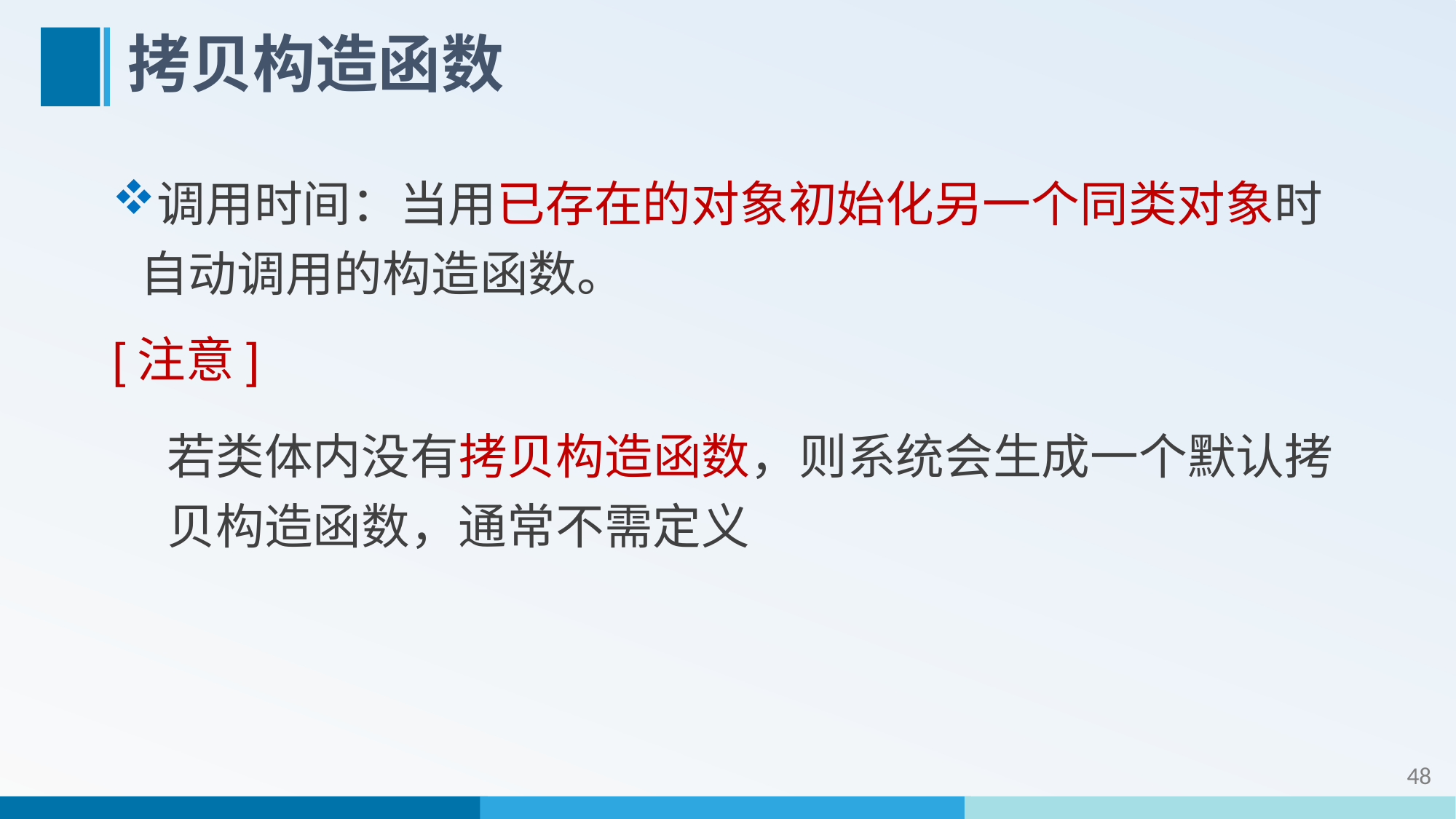

# 拷贝构造函数
调用时间：当用已存在的对象初始化另一个同类对象时自动调用的构造函数。
[注意]
若类体内没有拷贝构造函数，则系统会生成一个默认拷贝构造函数，通常不需定义